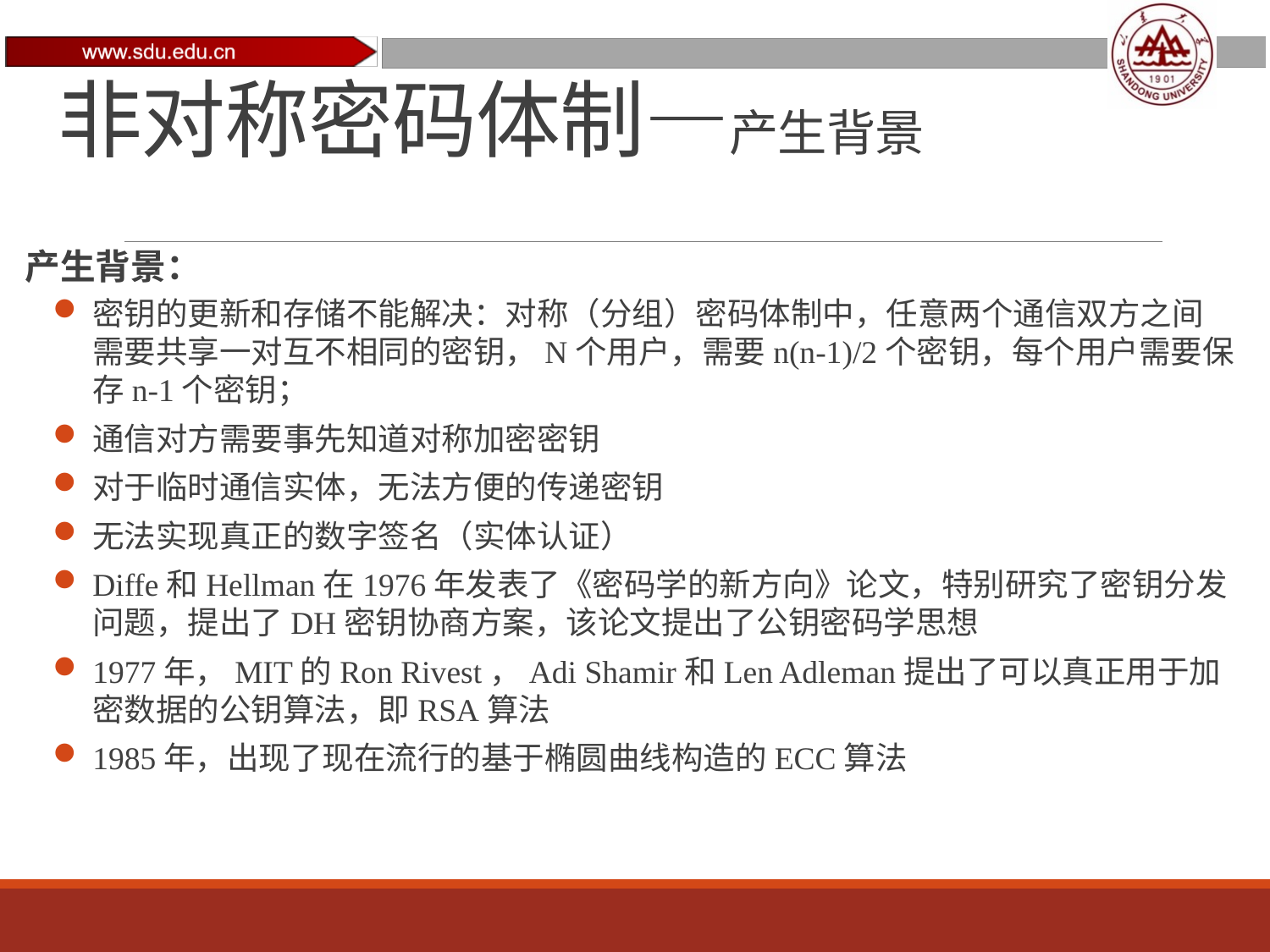

# 非对称密码体制—产生背景
产生背景：
密钥的更新和存储不能解决：对称（分组）密码体制中，任意两个通信双方之间需要共享一对互不相同的密钥，N个用户，需要n(n-1)/2个密钥，每个用户需要保存n-1个密钥；
通信对方需要事先知道对称加密密钥
对于临时通信实体，无法方便的传递密钥
无法实现真正的数字签名（实体认证）
Diffe和Hellman在1976年发表了《密码学的新方向》论文，特别研究了密钥分发问题，提出了DH密钥协商方案，该论文提出了公钥密码学思想
1977年，MIT的Ron Rivest，Adi Shamir和Len Adleman提出了可以真正用于加密数据的公钥算法，即RSA算法
1985年，出现了现在流行的基于椭圆曲线构造的ECC算法